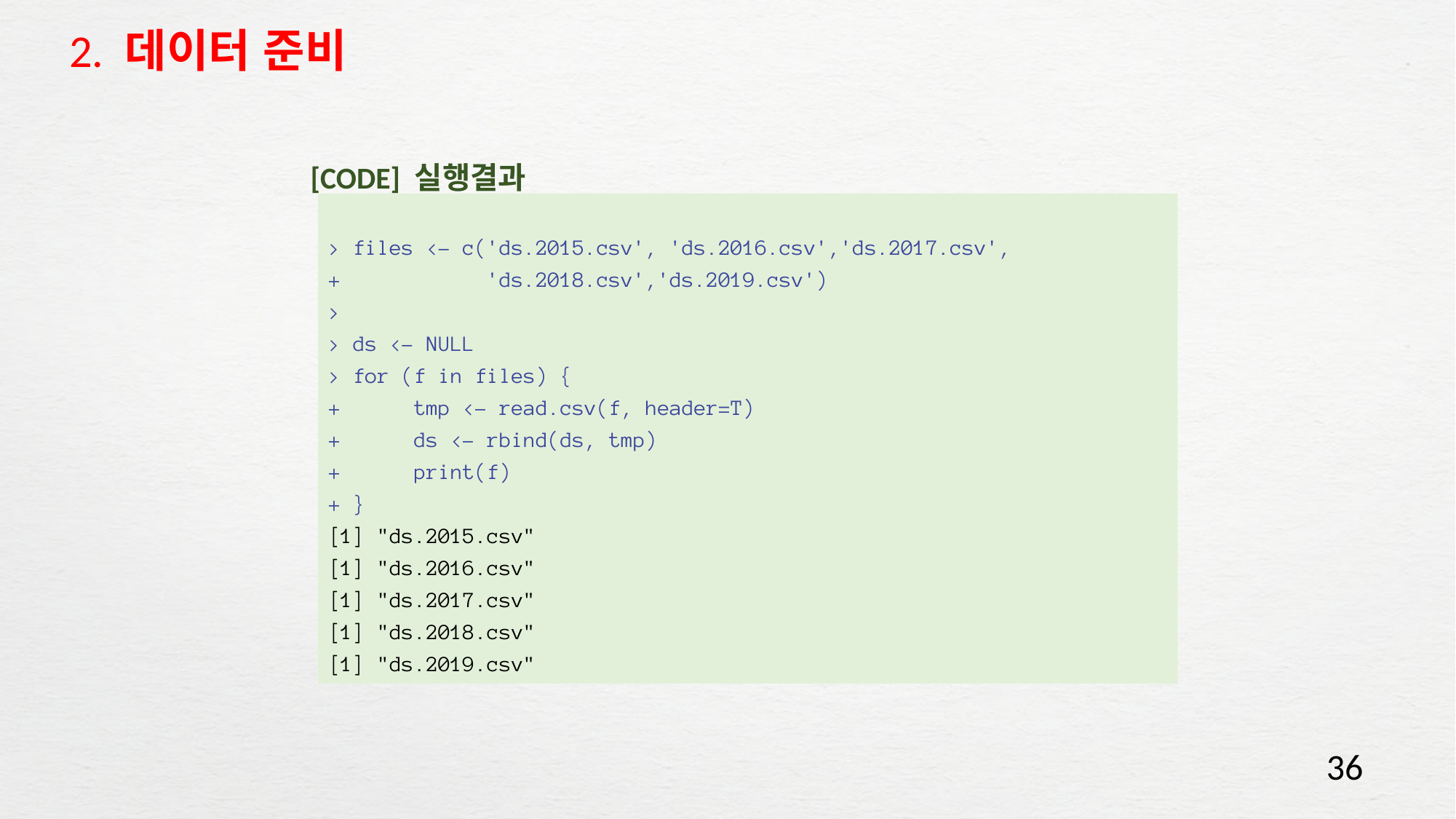

# 2. 데이터 준비

[CODE] 실행결과

> files <- c('ds.2015.csv', 'ds.2016.csv','ds.2017.csv',
+            'ds.2018.csv','ds.2019.csv')
>
> ds <- NULL
> for (f in files) {
+      tmp <- read.csv(f, header=T)
+      ds <- rbind(ds, tmp)
+      print(f)
+ }
[1] "ds.2015.csv"
[1] "ds.2016.csv"
[1] "ds.2017.csv"
[1] "ds.2018.csv"
[1] "ds.2019.csv"
36
36